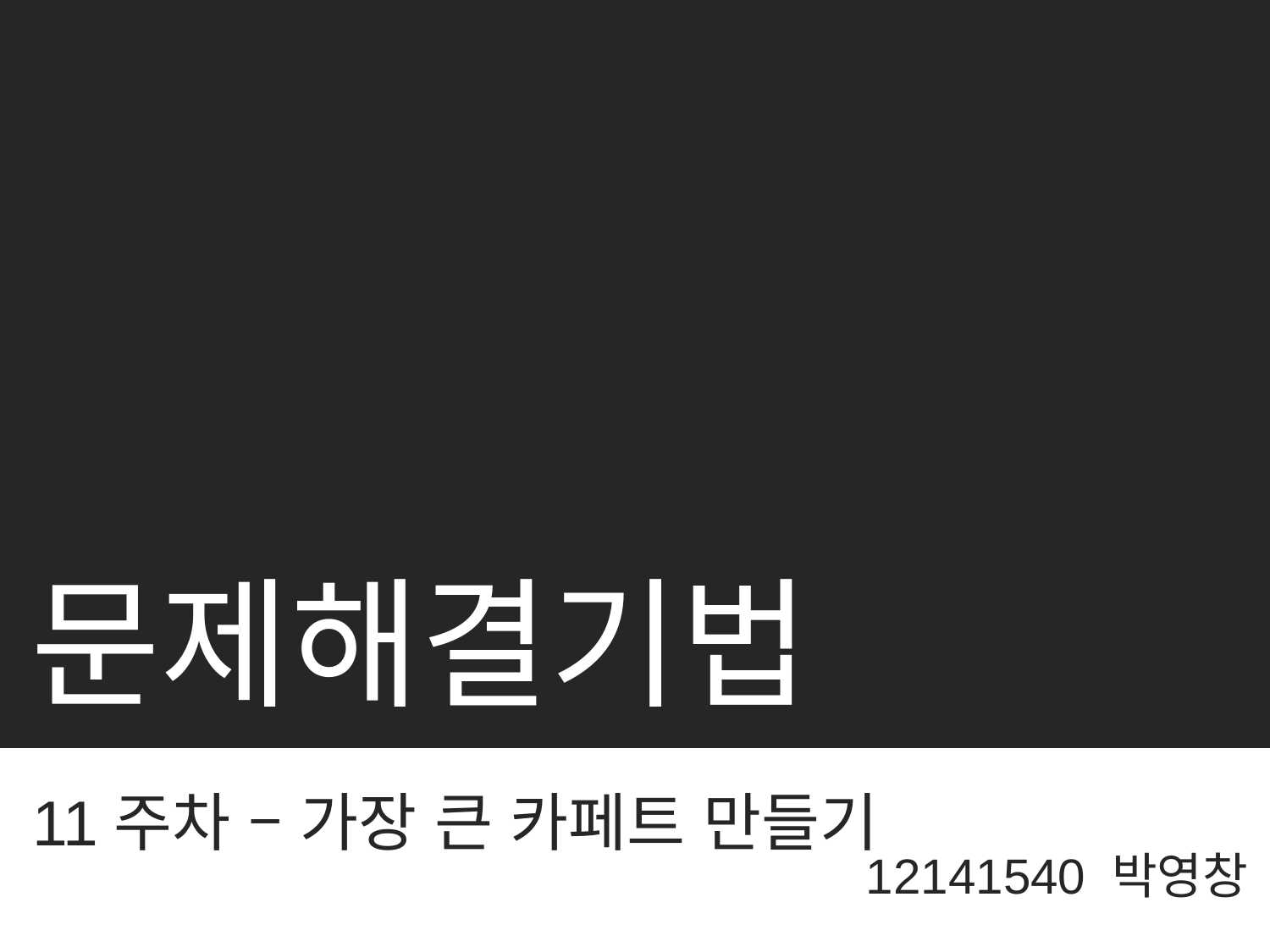

문제해결기법
11주차 – 가장 큰 카페트 만들기
12141540 박영창